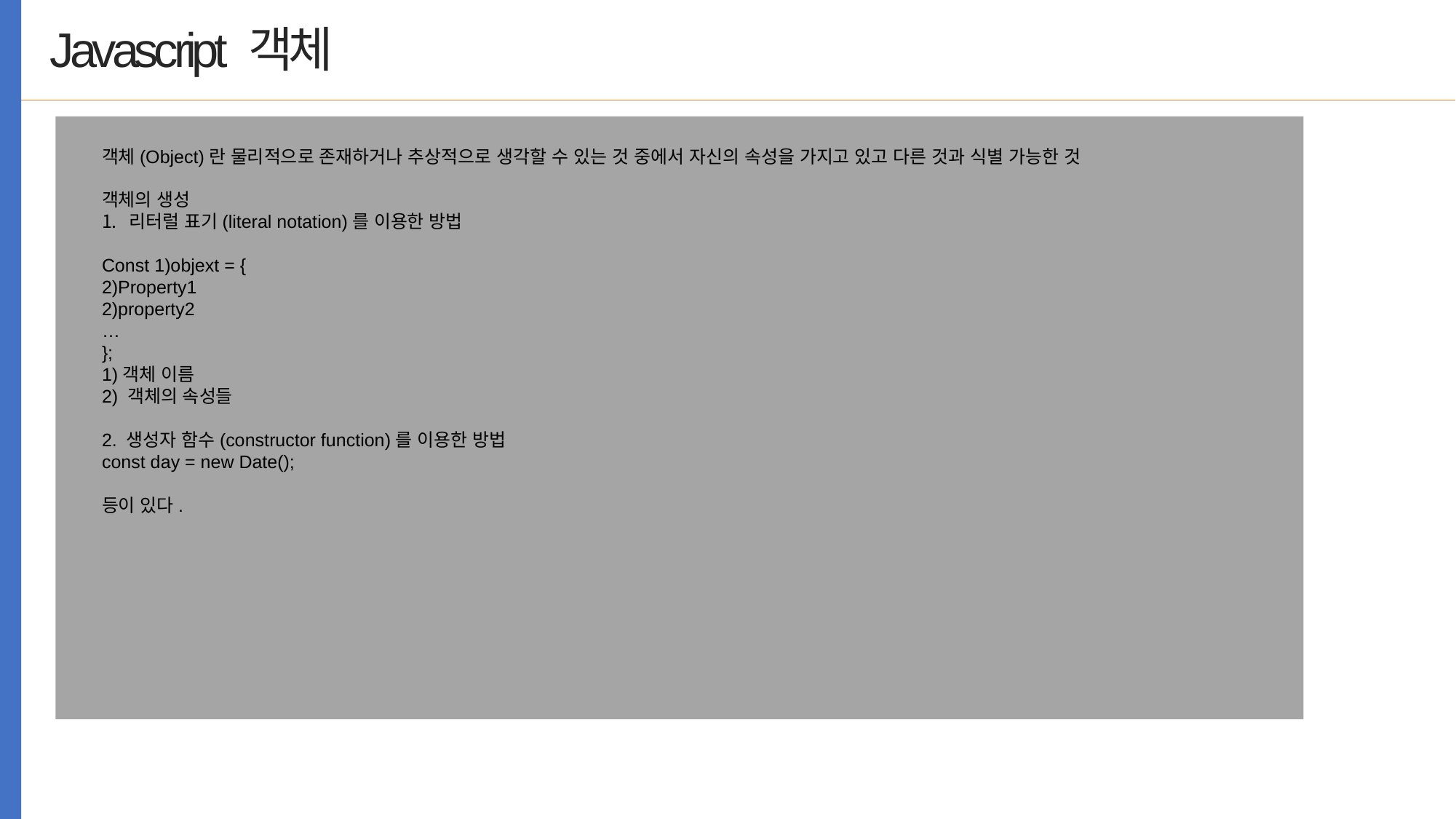

Javascript 객체

객체(Object)란 물리적으로 존재하거나 추상적으로 생각할 수 있는 것 중에서 자신의 속성을 가지고 있고 다른 것과 식별 가능한 것
객체의 생성
리터럴 표기(literal notation)를 이용한 방법

Const 1)objext = {
2)Property1
2)property2
…
};
1)객체 이름
2) 객체의 속성들

2. 생성자 함수(constructor function)를 이용한 방법
const day = new Date();

등이 있다.